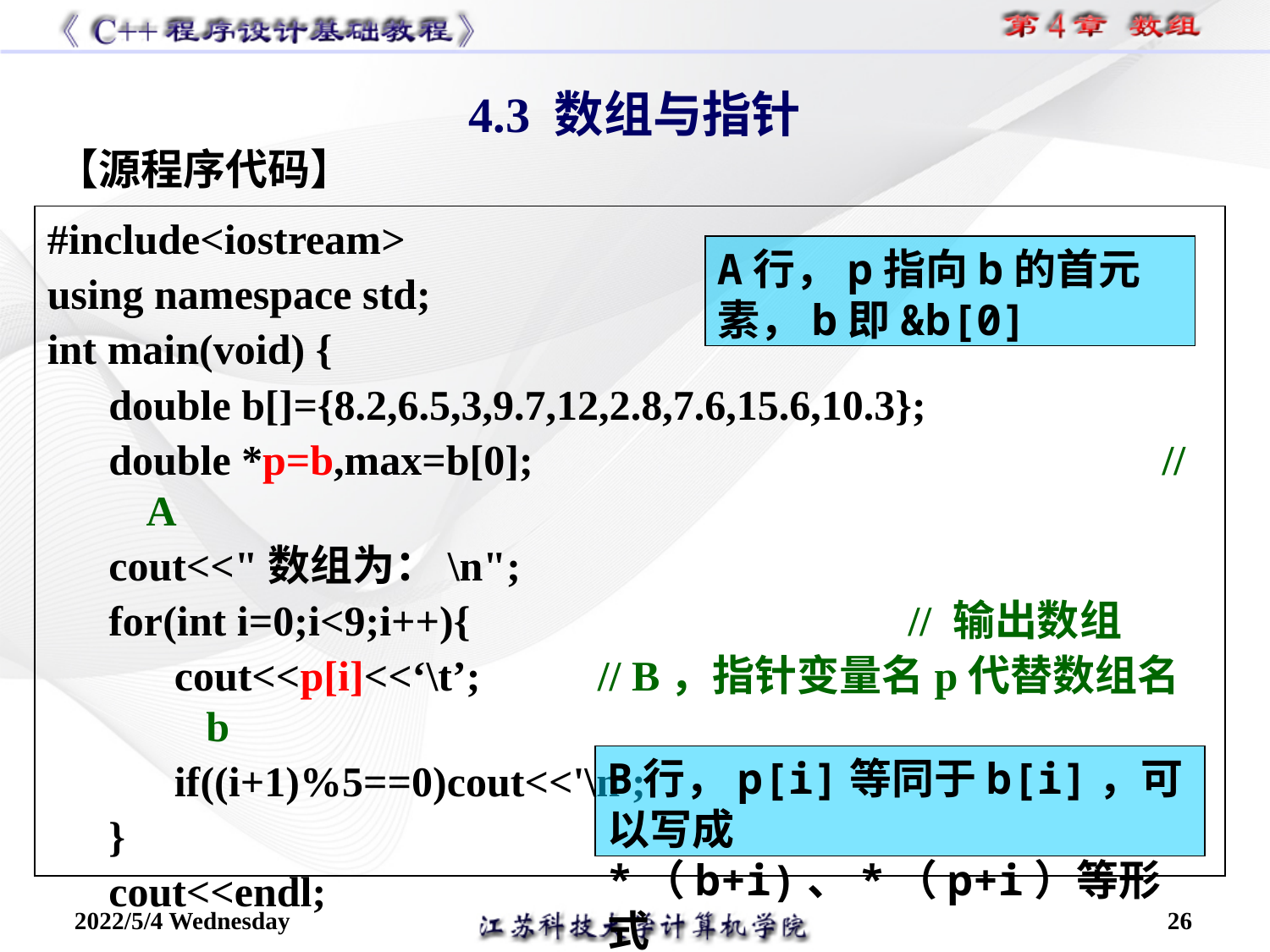

4.3 数组与指针
【源程序代码】
#include<iostream>
using namespace std;
int main(void) {
double b[]={8.2,6.5,3,9.7,12,2.8,7.6,15.6,10.3};
double *p=b,max=b[0];	                                                // A
cout<<"数组为：\n";
for(int i=0;i<9;i++){ 	                                    // 输出数组
cout<<p[i]<<‘\t’; 	 // B，指针变量名p代替数组名b
if((i+1)%5==0)cout<<'\n';
}
cout<<endl;
A行，p指向b的首元素，b即&b[0]
B行，p[i]等同于b[i]，可以写成*（b+i)、*（p+i）等形式